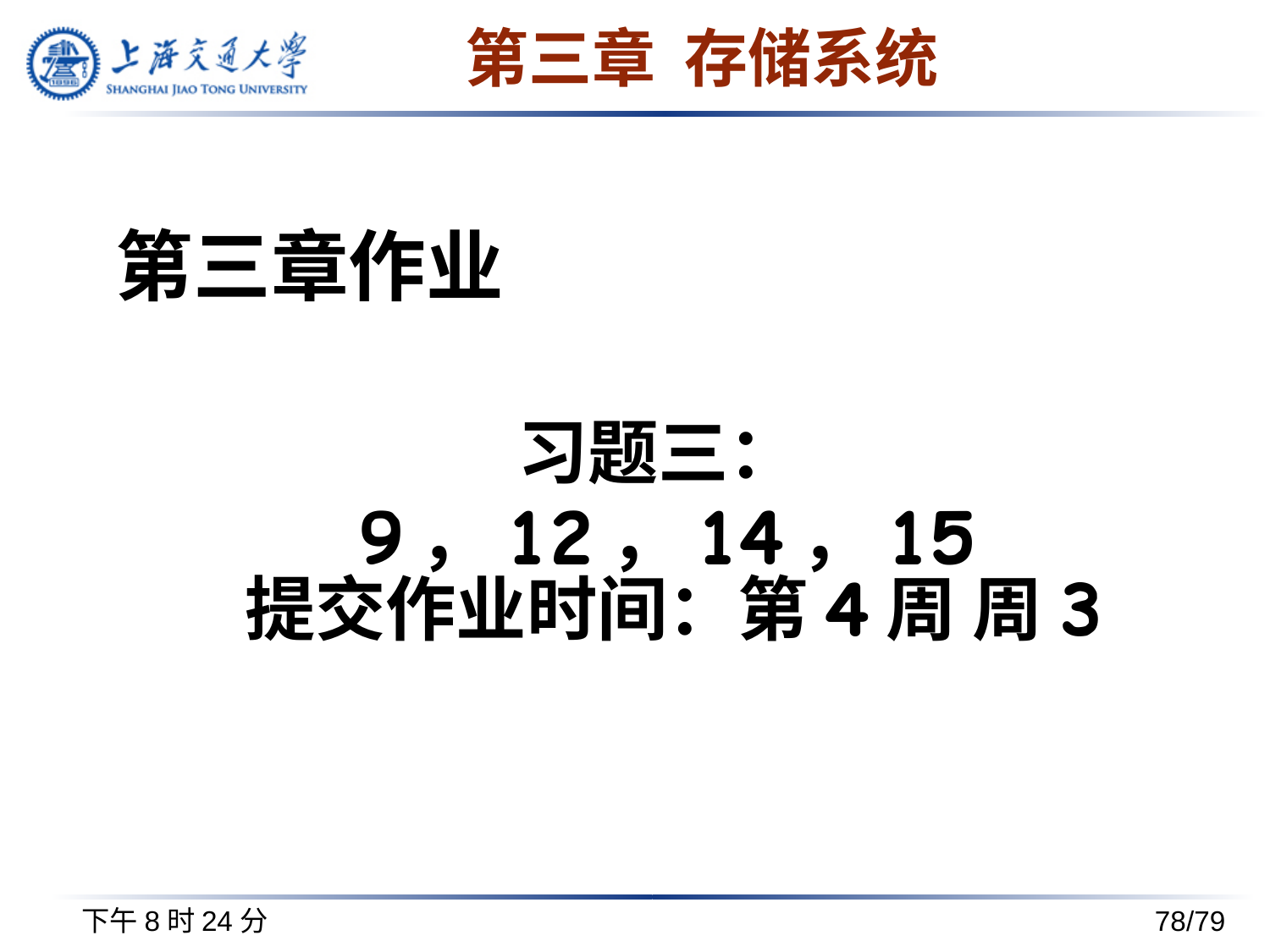

# 第三章  存储系统
第三章作业
习题三：9，12，14，15
提交作业时间：第4周 周3
下午8时24分
78/79